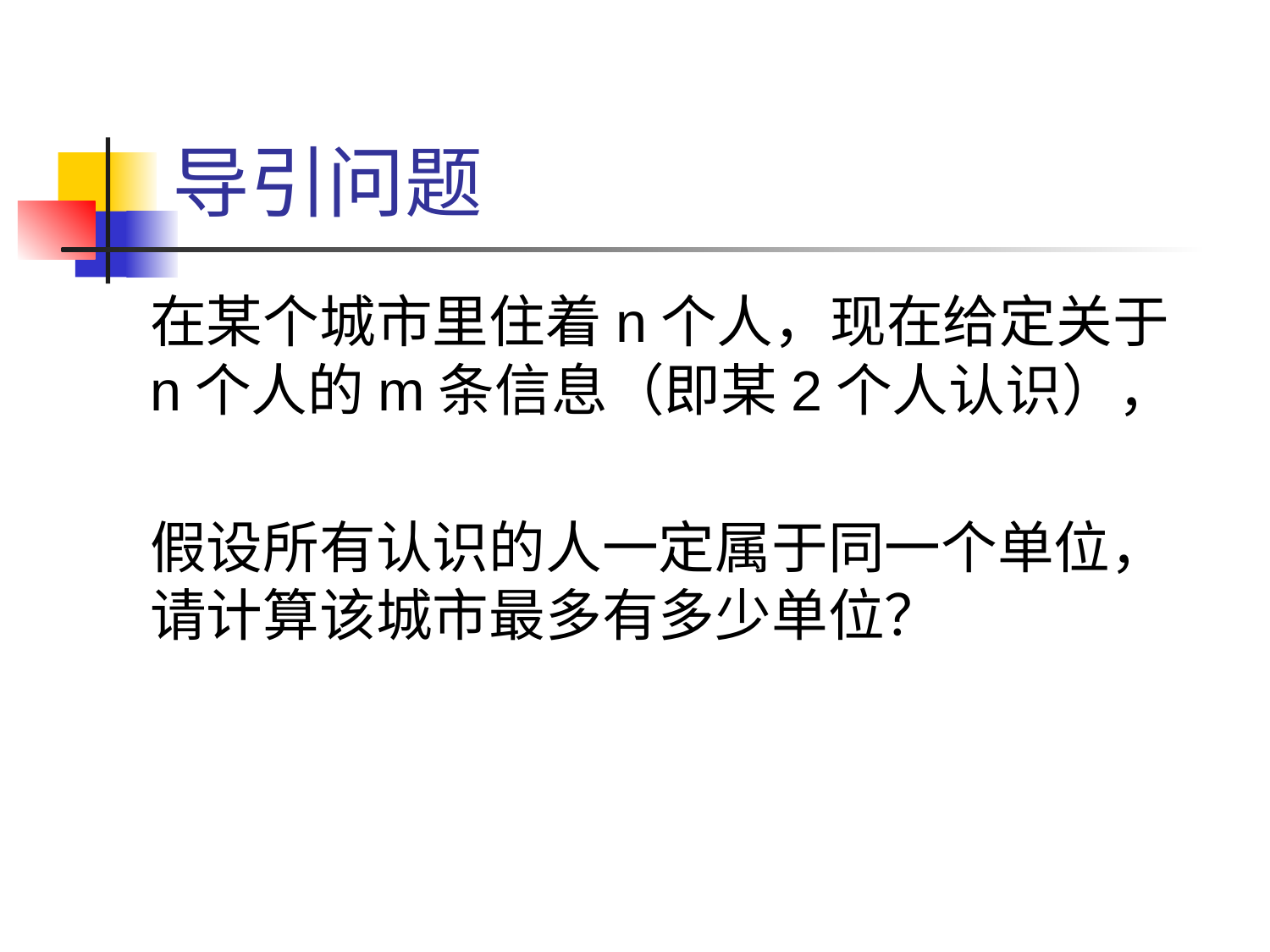

# 导引问题
	在某个城市里住着n个人，现在给定关于 n个人的m条信息（即某2个人认识），

	假设所有认识的人一定属于同一个单位，请计算该城市最多有多少单位？